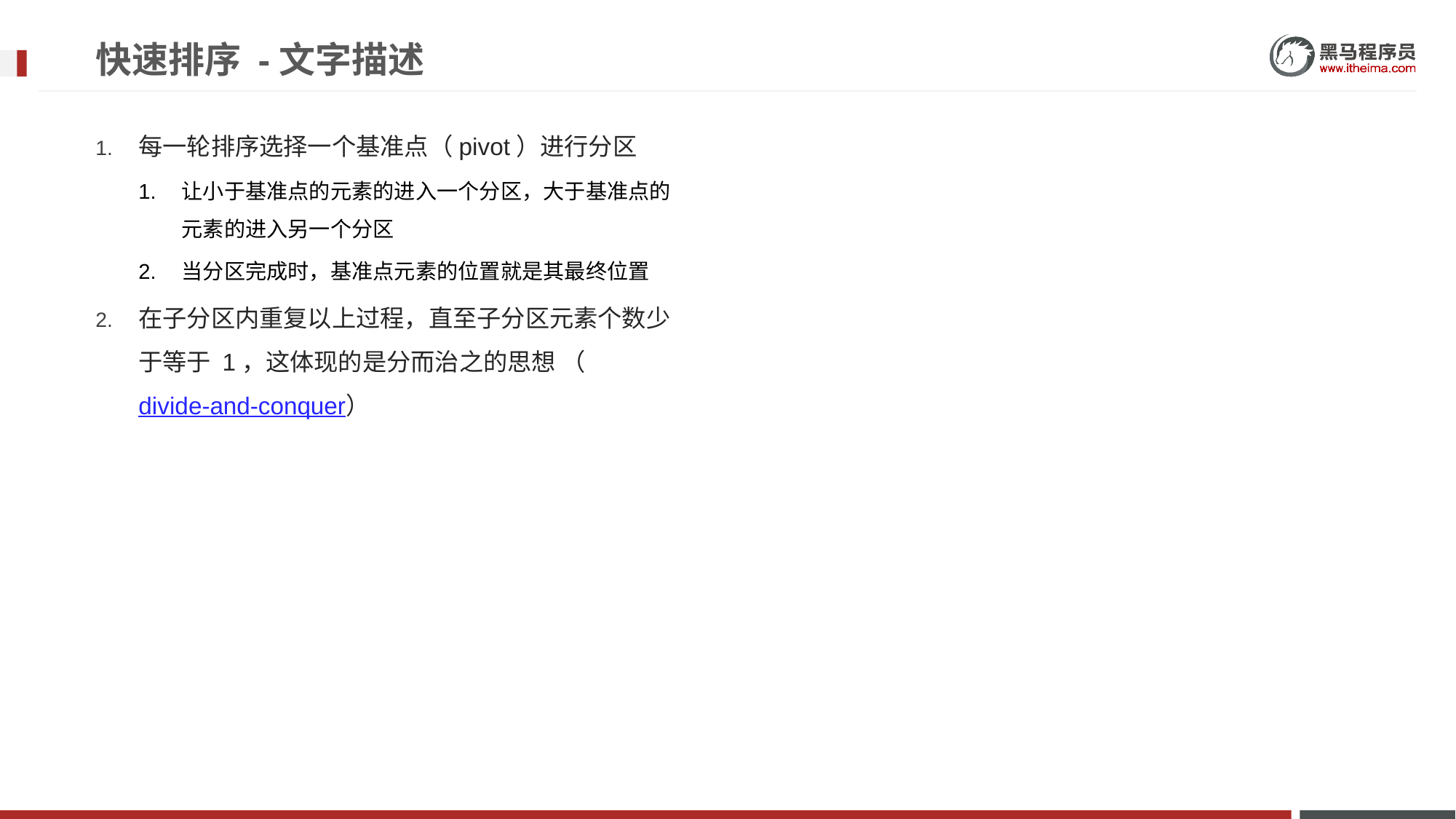

# 快速排序 -文字描述
每一轮排序选择一个基准点（pivot）进行分区
让小于基准点的元素的进入一个分区，大于基准点的元素的进入另一个分区
当分区完成时，基准点元素的位置就是其最终位置
在子分区内重复以上过程，直至子分区元素个数少于等于 1，这体现的是分而治之的思想 （divide-and-conquer）